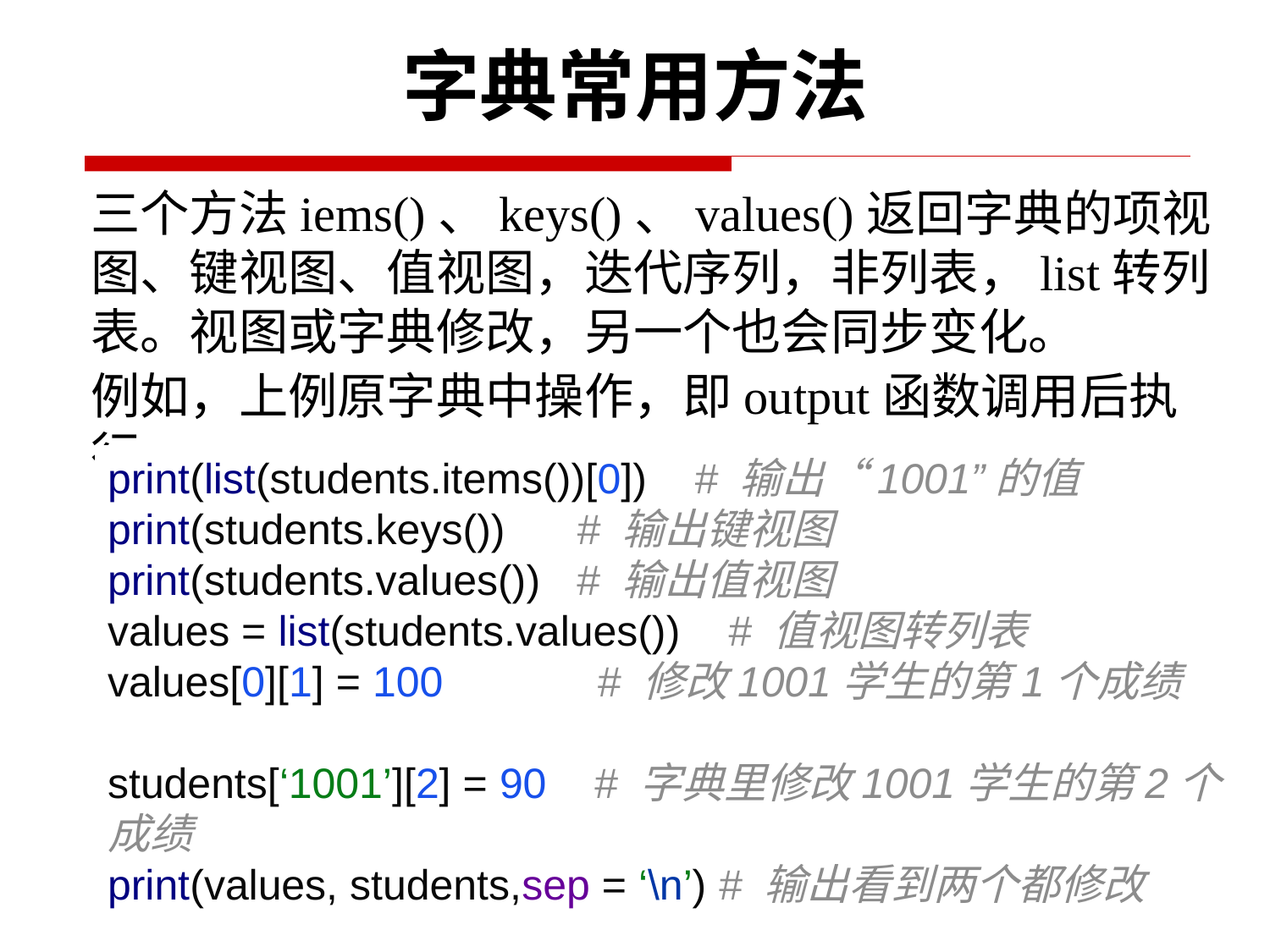

# 字典常用方法
三个方法iems()、keys()、values()返回字典的项视图、键视图、值视图，迭代序列，非列表，list转列表。视图或字典修改，另一个也会同步变化。
例如，上例原字典中操作，即output函数调用后执行。

print(list(students.items())[0])    # 输出“1001”的值
print(students.keys())      # 输出键视图
print(students.values())   # 输出值视图
values = list(students.values())    # 值视图转列表
values[0][1] = 100             # 修改1001学生的第1个成绩
students[‘1001’][2] = 90    # 字典里修改1001学生的第2个成绩
print(values, students,sep = ‘\n’) # 输出看到两个都修改
16